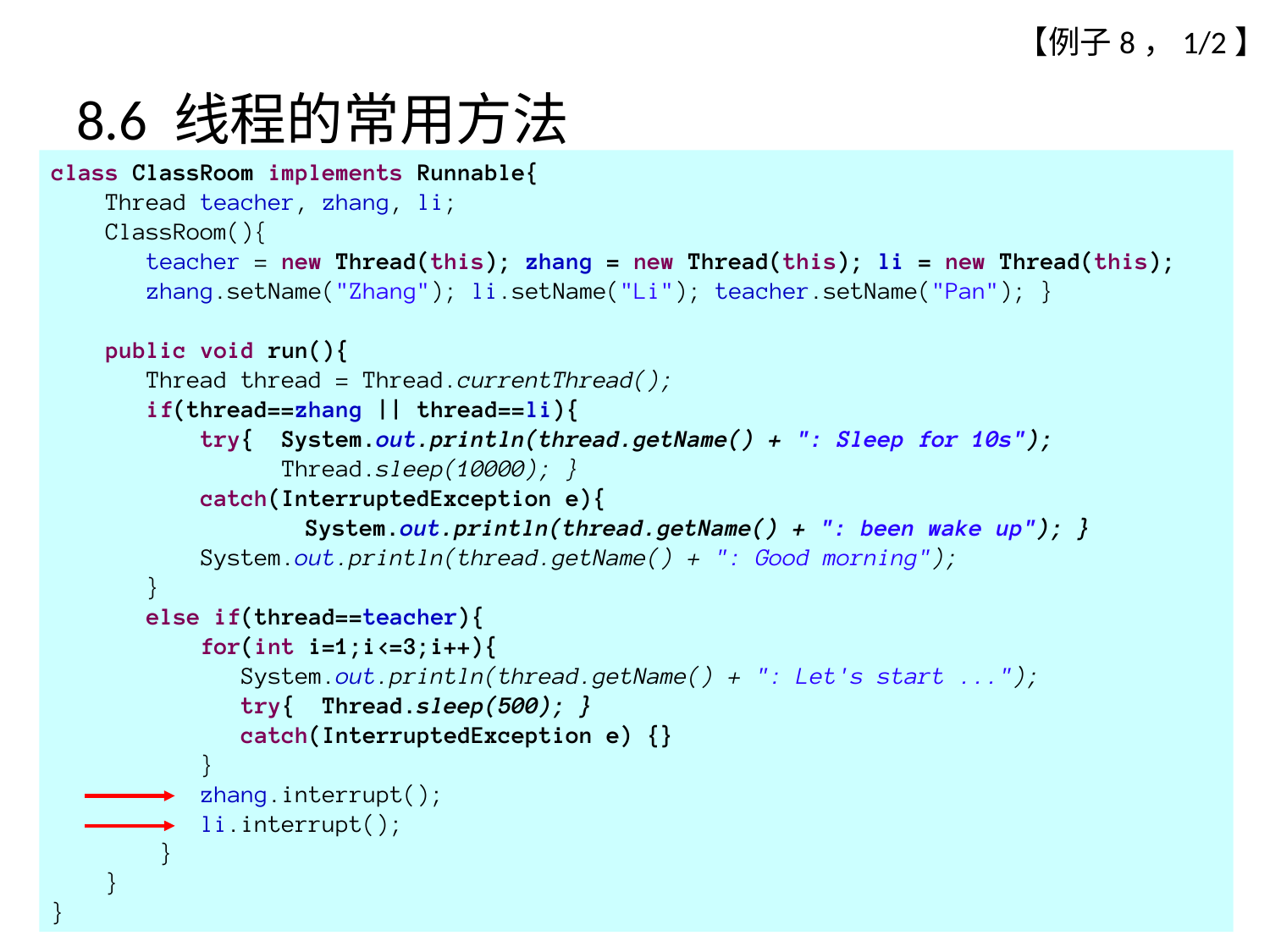

【例子8，1/2】
# 8.6 线程的常用方法
class ClassRoom implements Runnable{
    Thread teacher, zhang, li;
    ClassRoom(){
       teacher = new Thread(this); zhang = new Thread(this); li = new Thread(this);
       zhang.setName("Zhang"); li.setName("Li"); teacher.setName("Pan"); }

    public void run(){
       Thread thread = Thread.currentThread();
       if(thread==zhang || thread==li){
           try{  System.out.println(thread.getName() + ": Sleep for 10s");
                 Thread.sleep(10000); }
           catch(InterruptedException e){
		System.out.println(thread.getName() + ": been wake up"); }
           System.out.println(thread.getName() + ": Good morning");
       }
       else if(thread==teacher){
           for(int i=1;i<=3;i++){
              System.out.println(thread.getName() + ": Let's start ...");
              try{  Thread.sleep(500); }
              catch(InterruptedException e) {}
           }
           zhang.interrupt();
           li.interrupt();
        }
    }
}
42